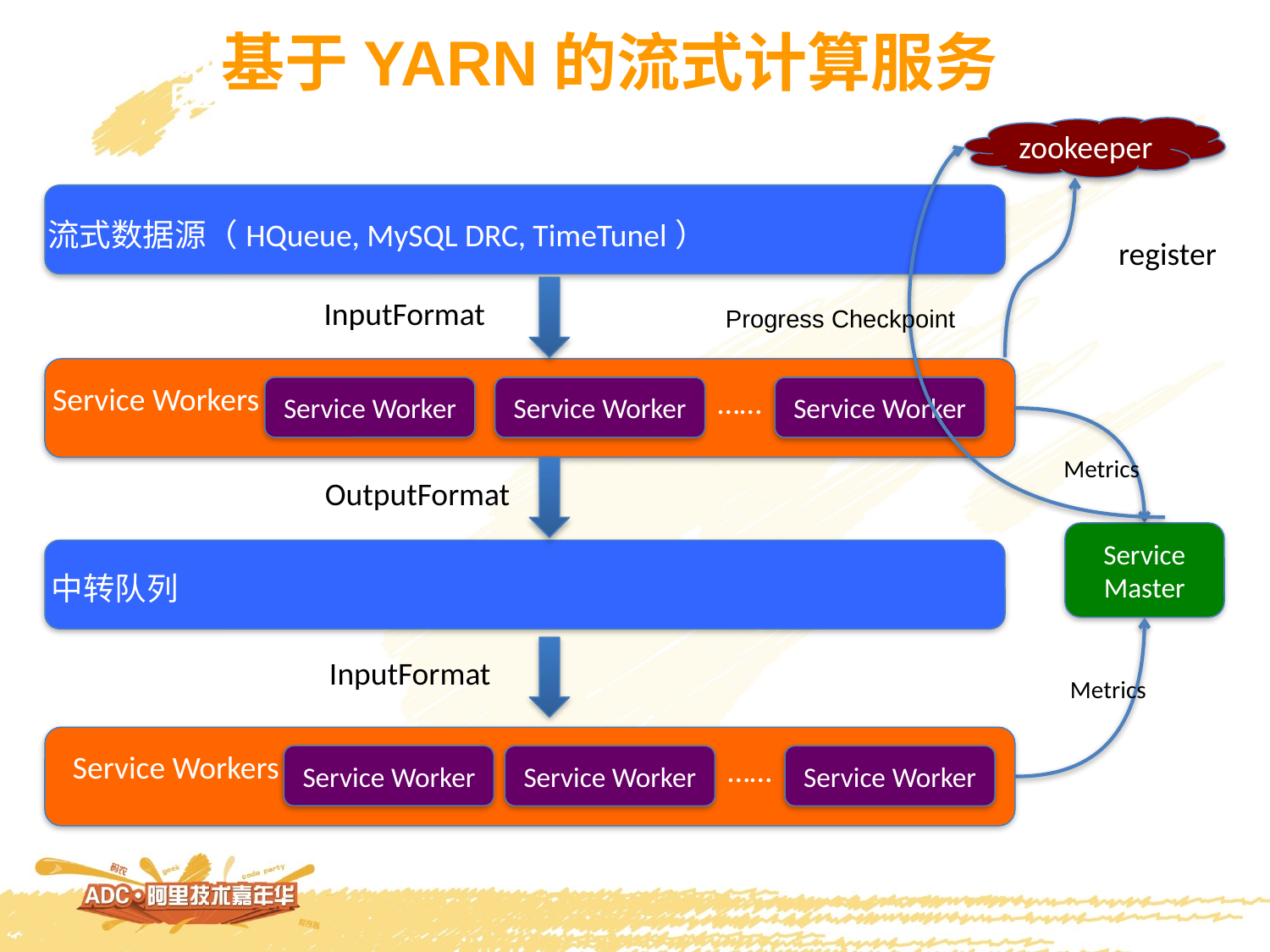

基于YARN的流式计算服务
zookeeper

流式数据源（HQueue, MySQL DRC, TimeTunel）
register

InputFormat
Progress Checkpoint

Service Workers
……
Service Worker
Service Worker
Service Worker
Metrics

OutputFormat
Service
Master

中转队列

InputFormat
Metrics

Service Workers
……
Service Worker
Service Worker
Service Worker